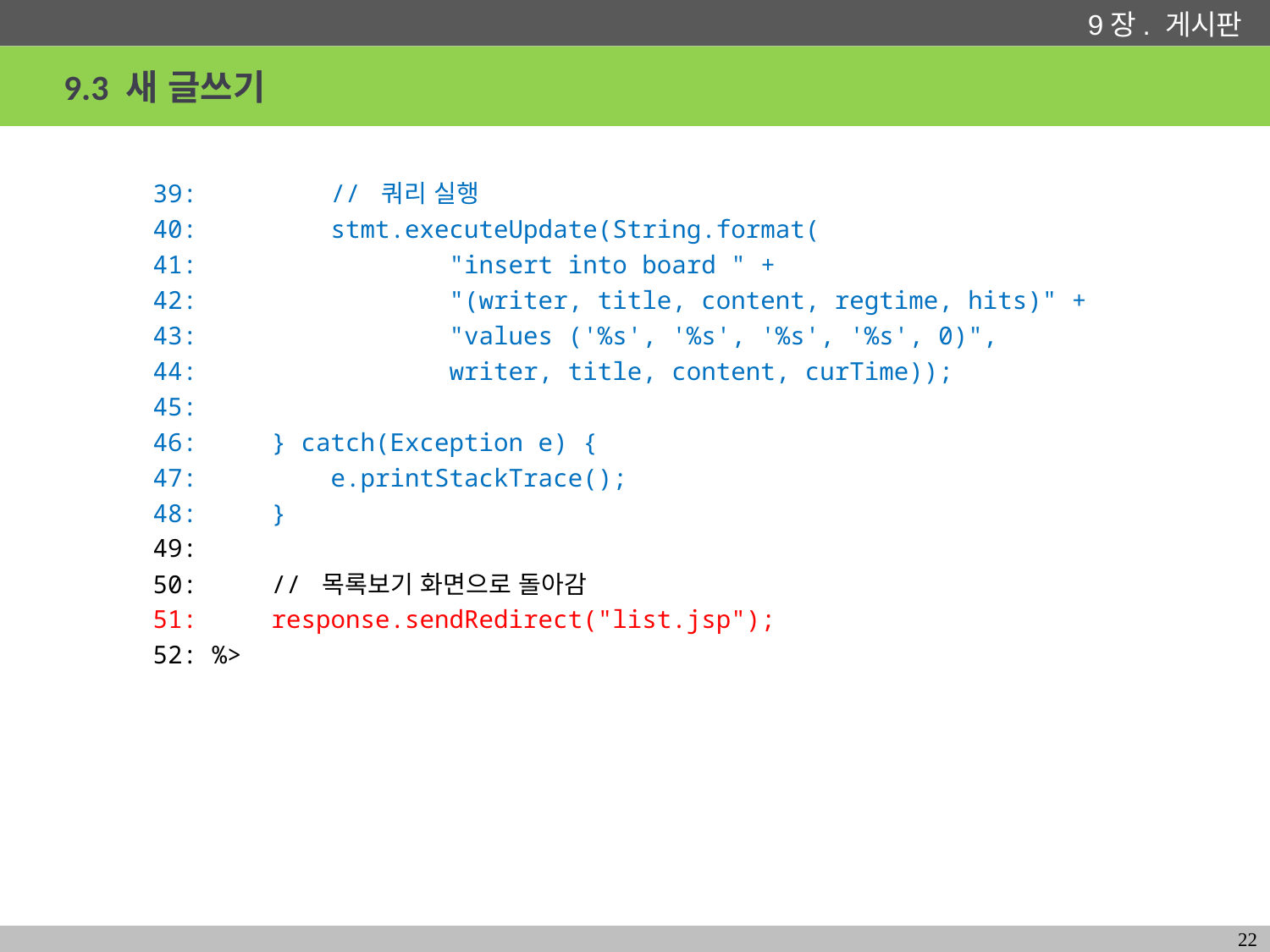

# 9.3 새 글쓰기
 39:         // 쿼리 실행
 40:         stmt.executeUpdate(String.format(
 41:                 "insert into board " +
 42:                 "(writer, title, content, regtime, hits)" +
 43:                 "values ('%s', '%s', '%s', '%s', 0)",
 44:                 writer, title, content, curTime));
 45:
 46:     } catch(Exception e) {
 47:         e.printStackTrace();
 48:     }
 49:
 50:     // 목록보기 화면으로 돌아감
 51:     response.sendRedirect("list.jsp");
 52: %>
22